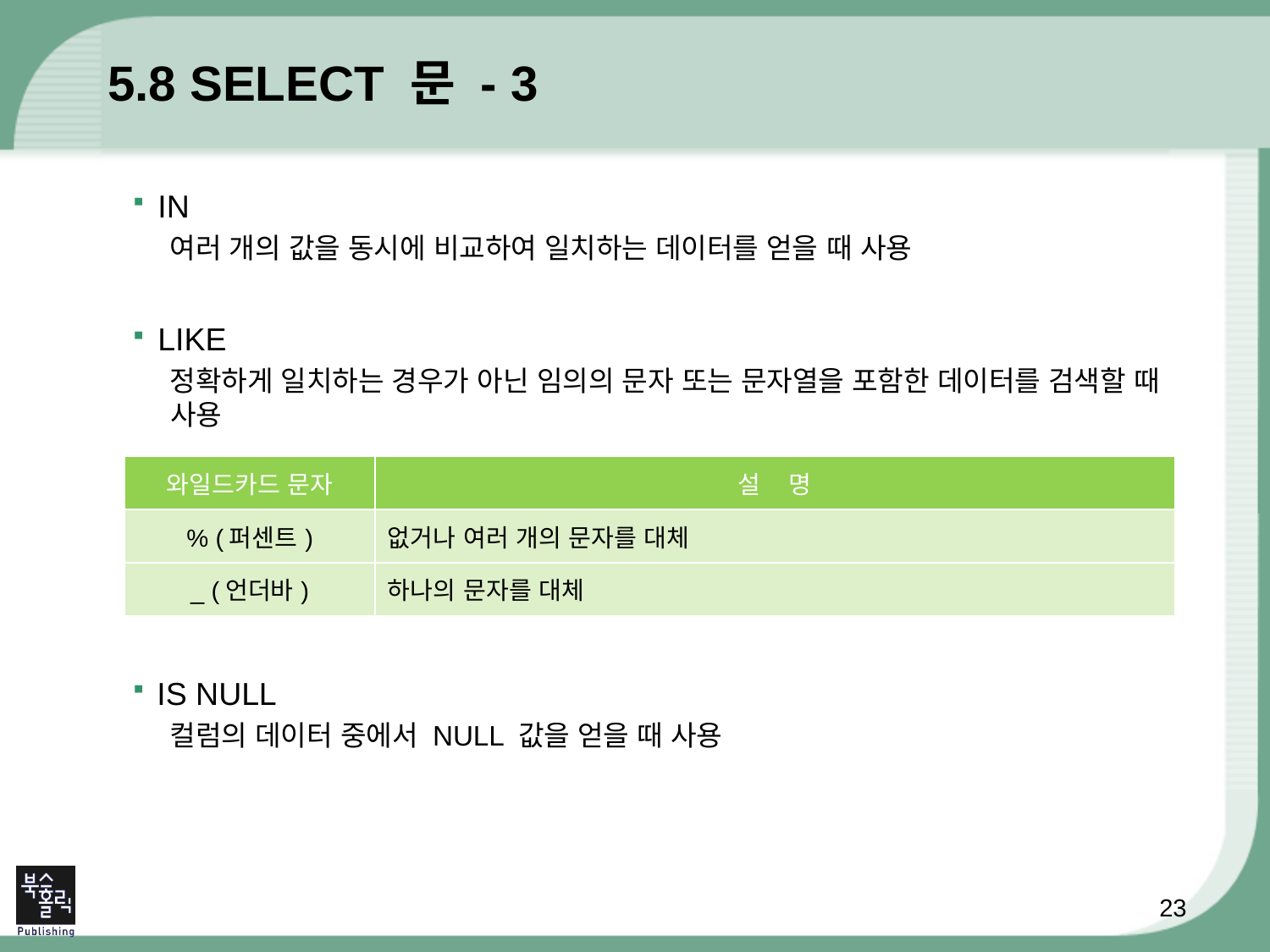

# 5.8 SELECT 문 - 3
IN
여러 개의 값을 동시에 비교하여 일치하는 데이터를 얻을 때 사용

LIKE
정확하게 일치하는 경우가 아닌 임의의 문자 또는 문자열을 포함한 데이터를 검색할 때 사용

IS NULL
컬럼의 데이터 중에서 NULL 값을 얻을 때 사용
| 와일드카드 문자 | 설 명 |
| --- | --- |
| % (퍼센트) | 없거나 여러 개의 문자를 대체 |
| \_ (언더바) | 하나의 문자를 대체 |
23